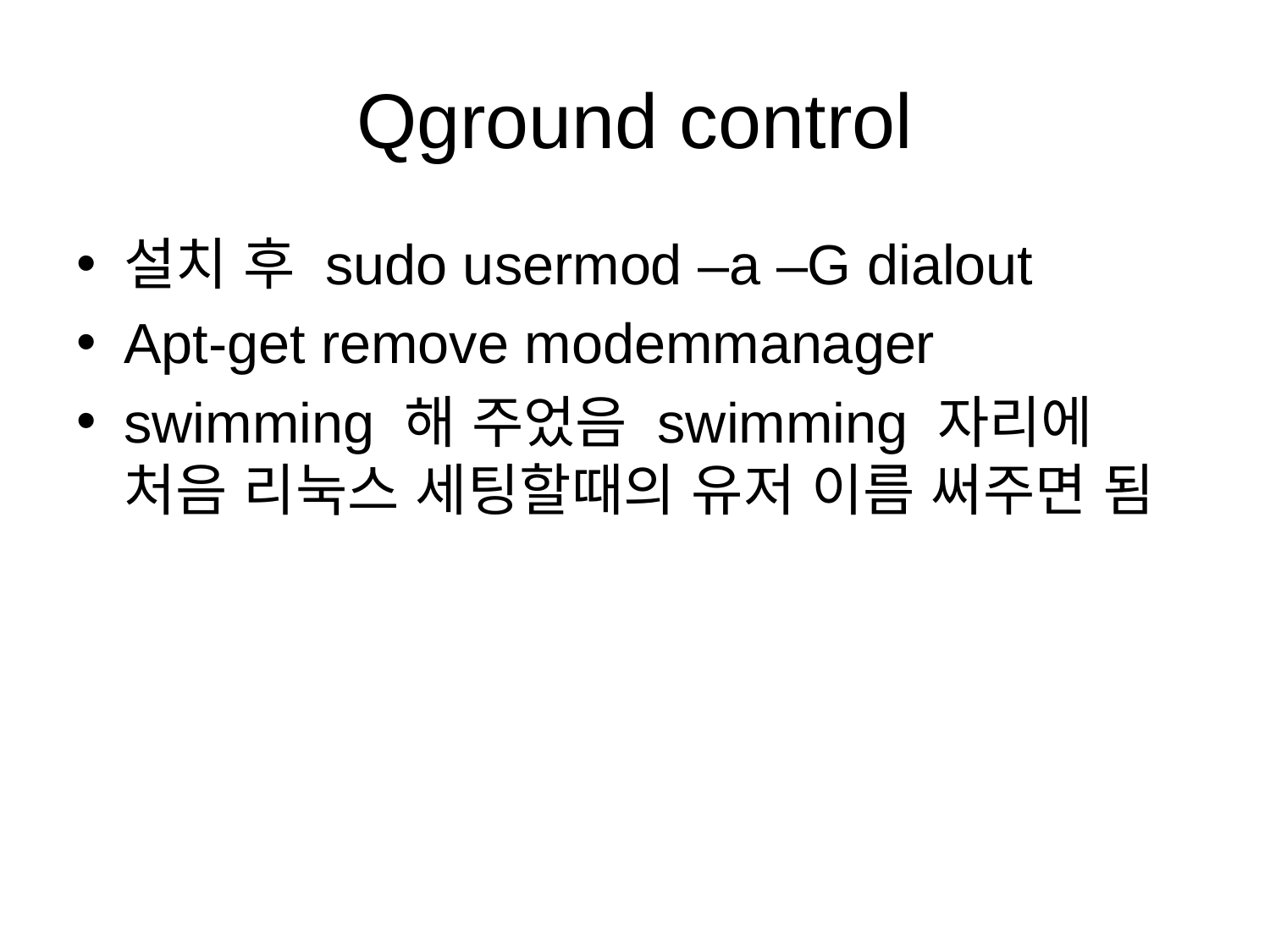

# Qground control
설치 후 sudo usermod –a –G dialout
Apt-get remove modemmanager
swimming 해 주었음 swimming 자리에 처음 리눅스 세팅할때의 유저 이름 써주면 됨